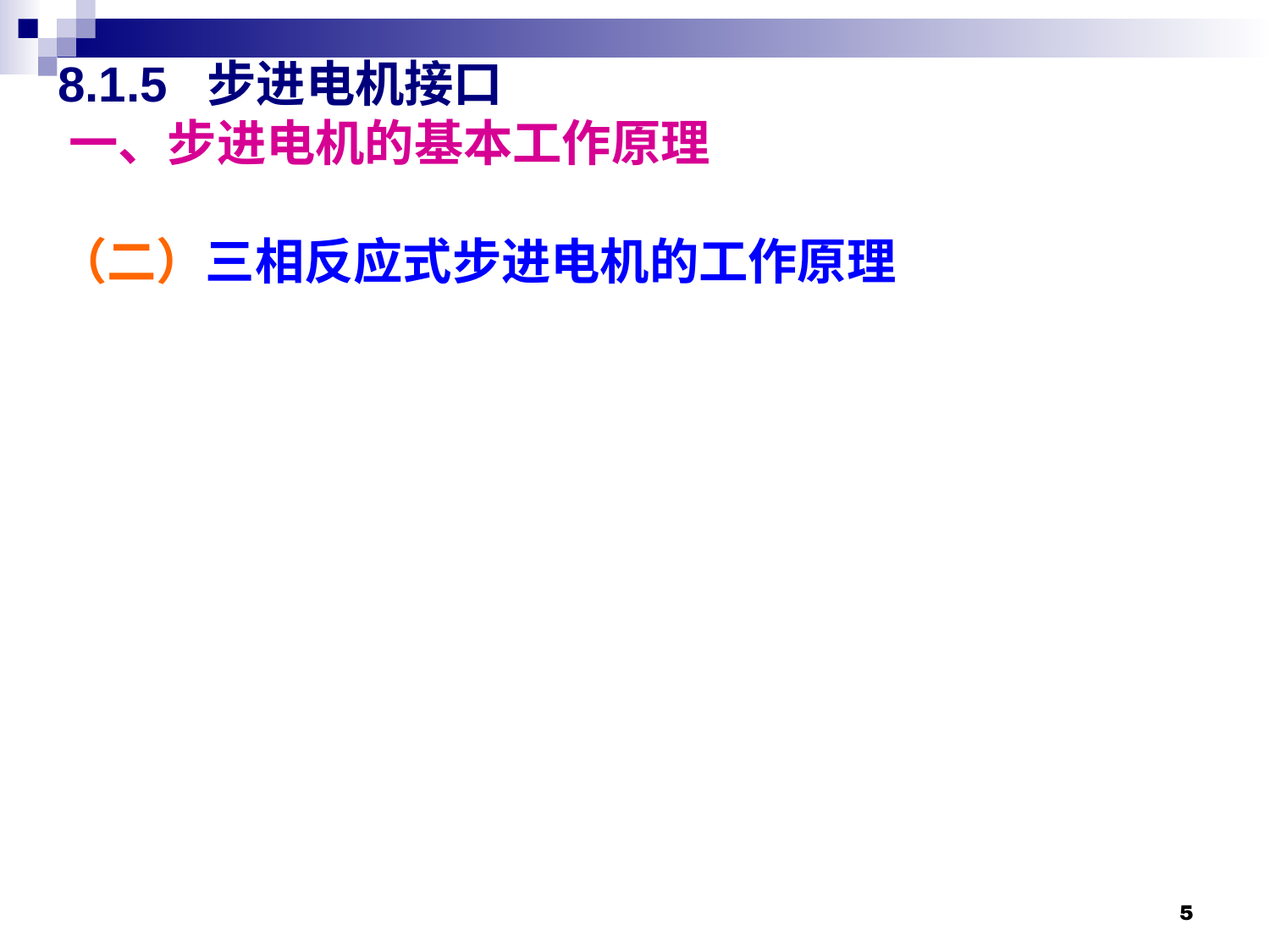

# 8.1.5  步进电机接口 一、步进电机的基本工作原理 （二）三相反应式步进电机的工作原理
5